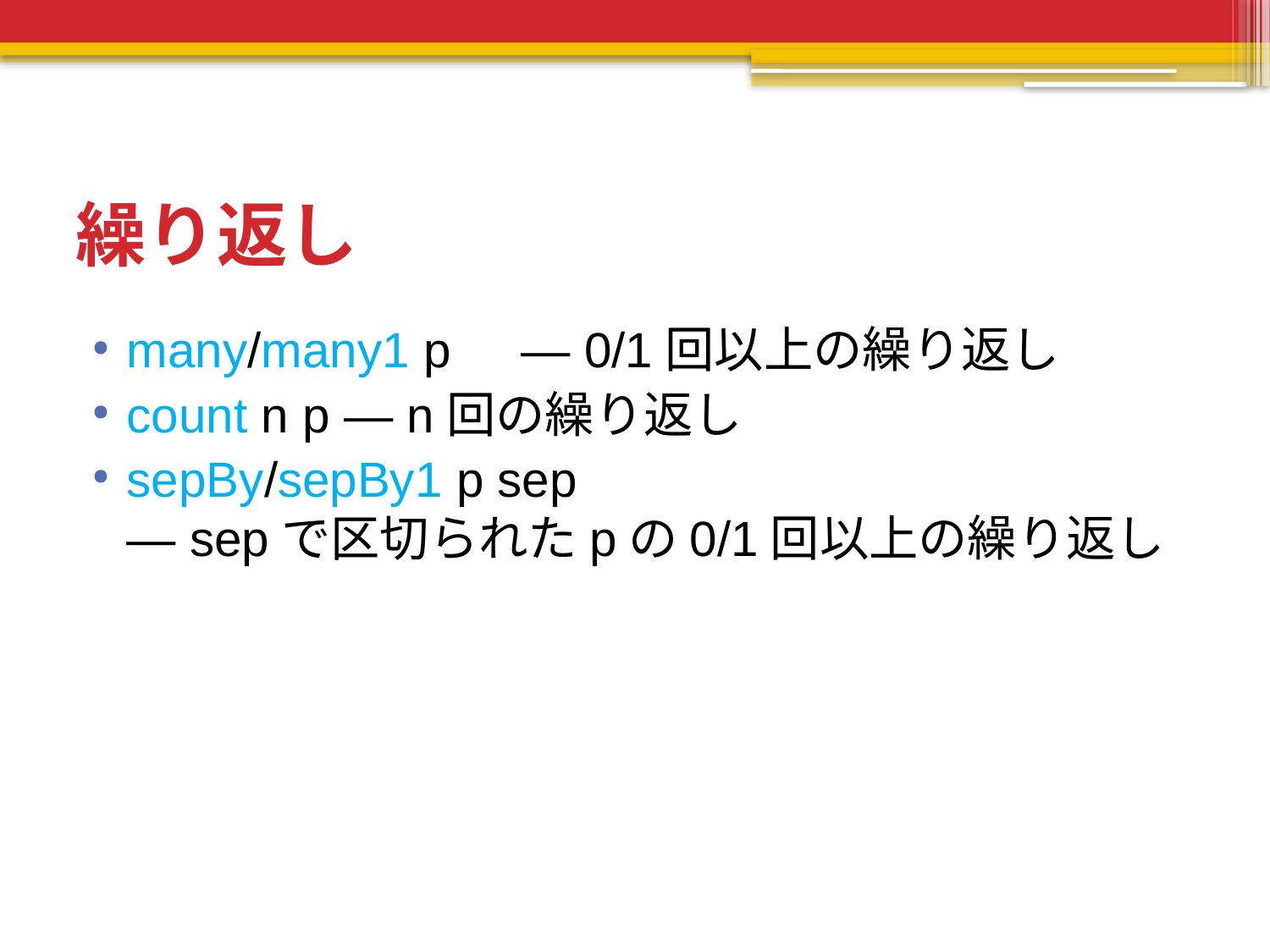

# 繰り返し
many/many1 p	 ― 0/1回以上の繰り返し
count n p ― n回の繰り返し
sepBy/sepBy1 p sep
― sepで区切られたpの0/1回以上の繰り返し